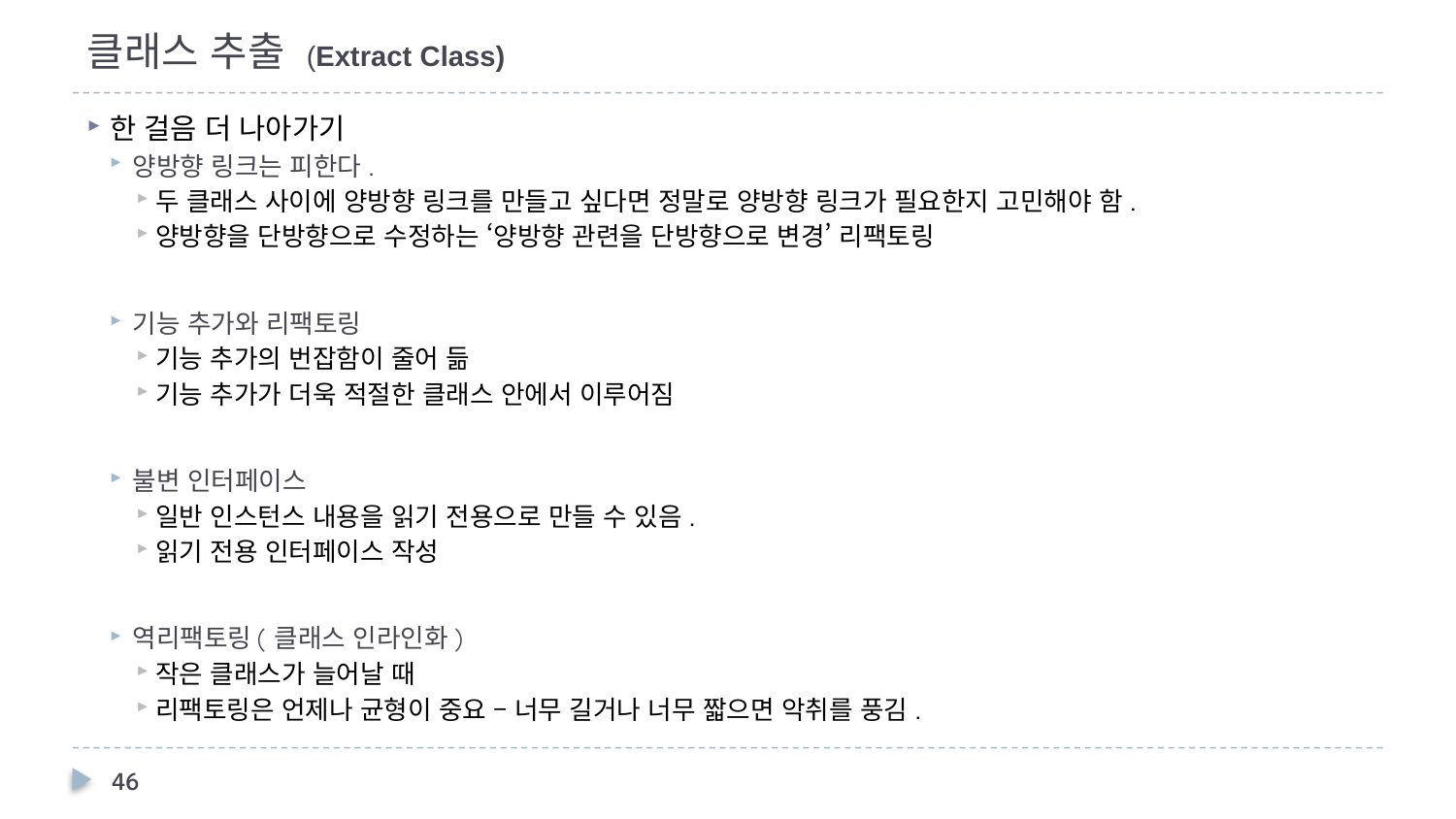

# 클래스 추출 (Extract Class)
한 걸음 더 나아가기
양방향 링크는 피한다.
두 클래스 사이에 양방향 링크를 만들고 싶다면 정말로 양방향 링크가 필요한지 고민해야 함.
양방향을 단방향으로 수정하는 ‘양방향 관련을 단방향으로 변경’ 리팩토링

기능 추가와 리팩토링
기능 추가의 번잡함이 줄어 듦
기능 추가가 더욱 적절한 클래스 안에서 이루어짐

불변 인터페이스
일반 인스턴스 내용을 읽기 전용으로 만들 수 있음.
읽기 전용 인터페이스 작성

역리팩토링(클래스 인라인화)
작은 클래스가 늘어날 때
리팩토링은 언제나 균형이 중요 – 너무 길거나 너무 짧으면 악취를 풍김.
46